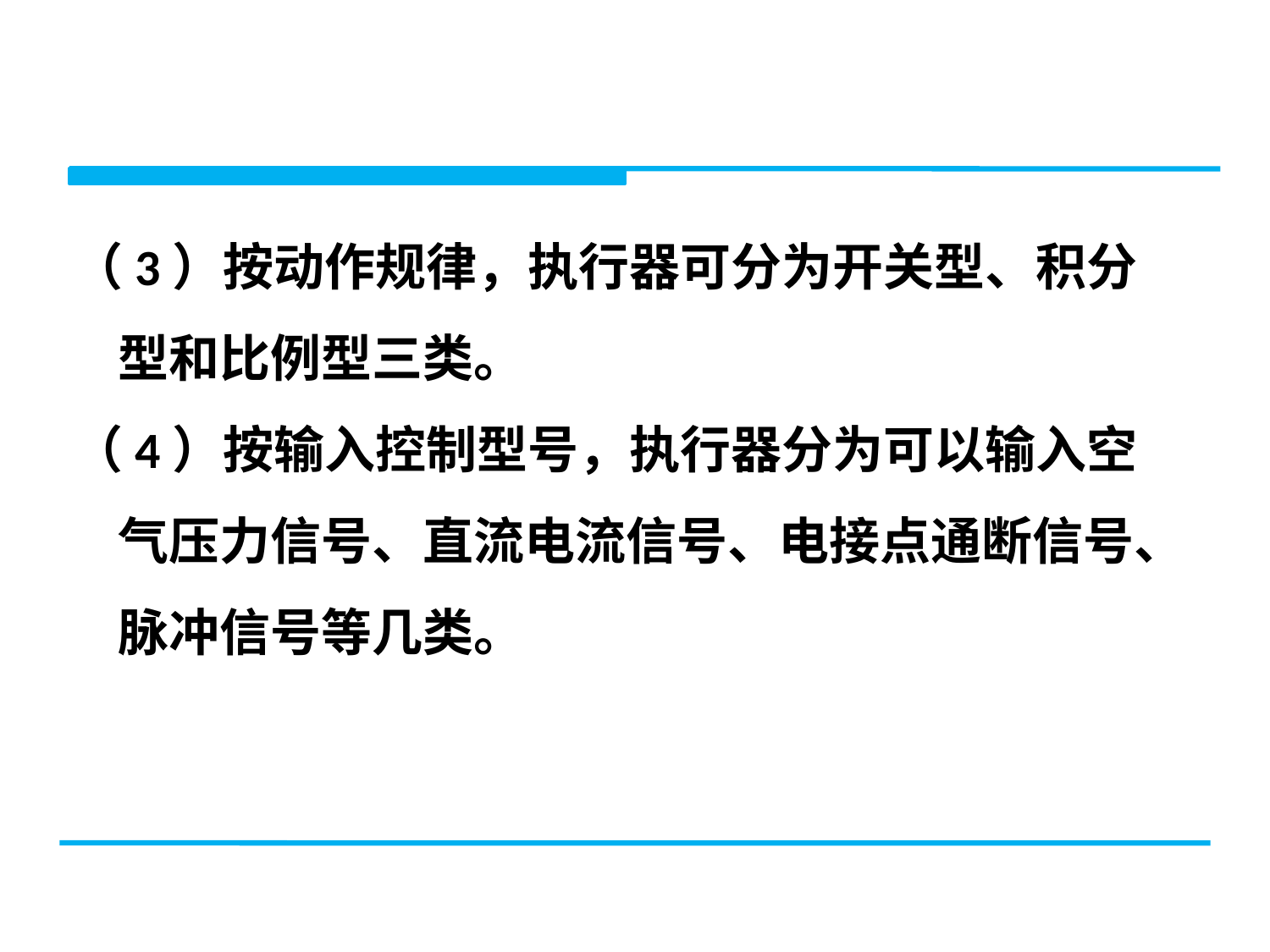

（3）按动作规律，执行器可分为开关型、积分型和比例型三类。
（4）按输入控制型号，执行器分为可以输入空气压力信号、直流电流信号、电接点通断信号、脉冲信号等几类。